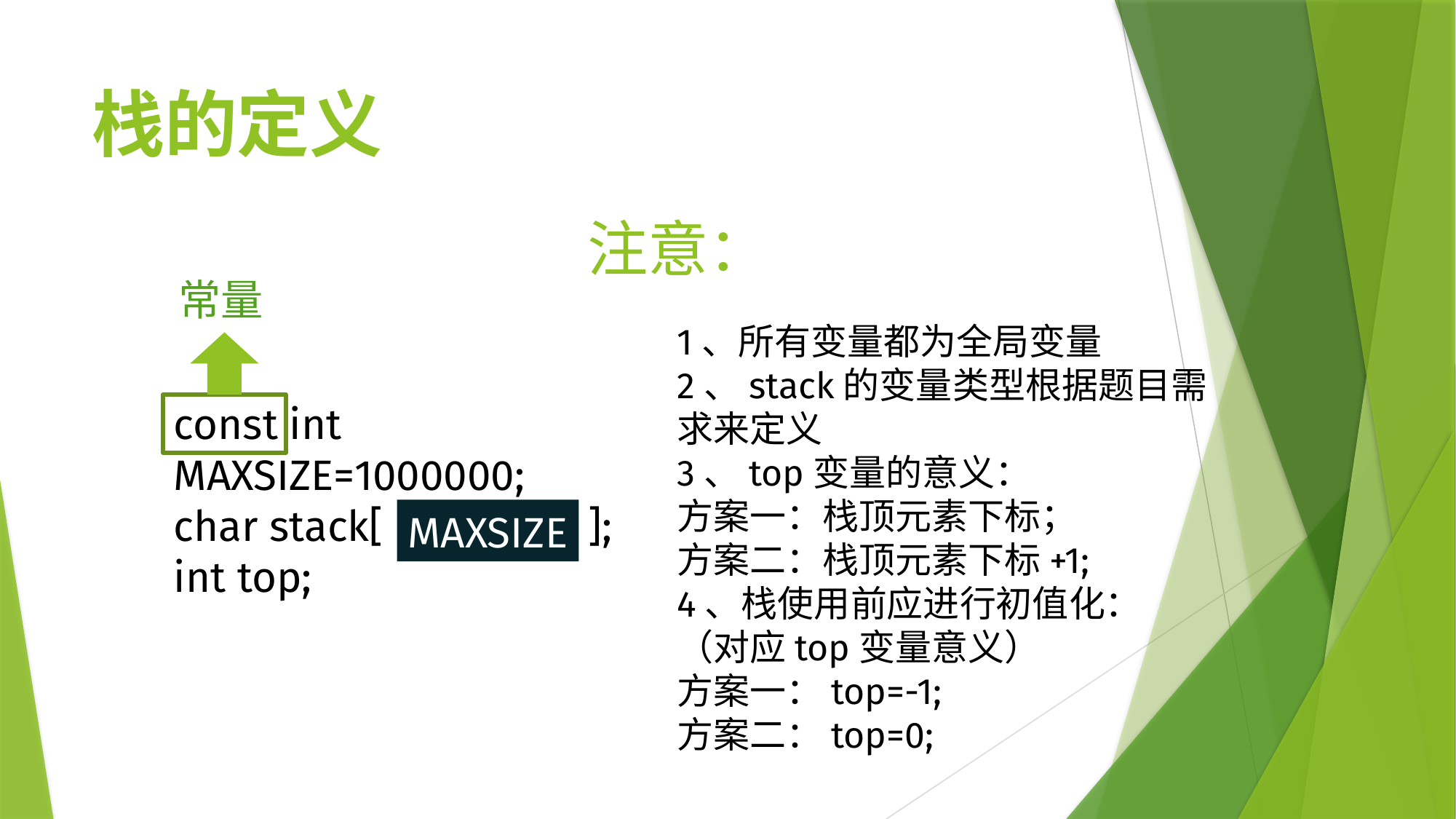

# 栈的定义
注意：
常量

1、所有变量都为全局变量
2、stack的变量类型根据题目需求来定义
3、top变量的意义：
方案一：栈顶元素下标；
方案二：栈顶元素下标+1;
4、栈使用前应进行初值化：
（对应top变量意义）
方案一：top=-1;
方案二：top=0;
const int MAXSIZE=1000000;
char stack[  1000000  ];
int top;
MAXSIZE